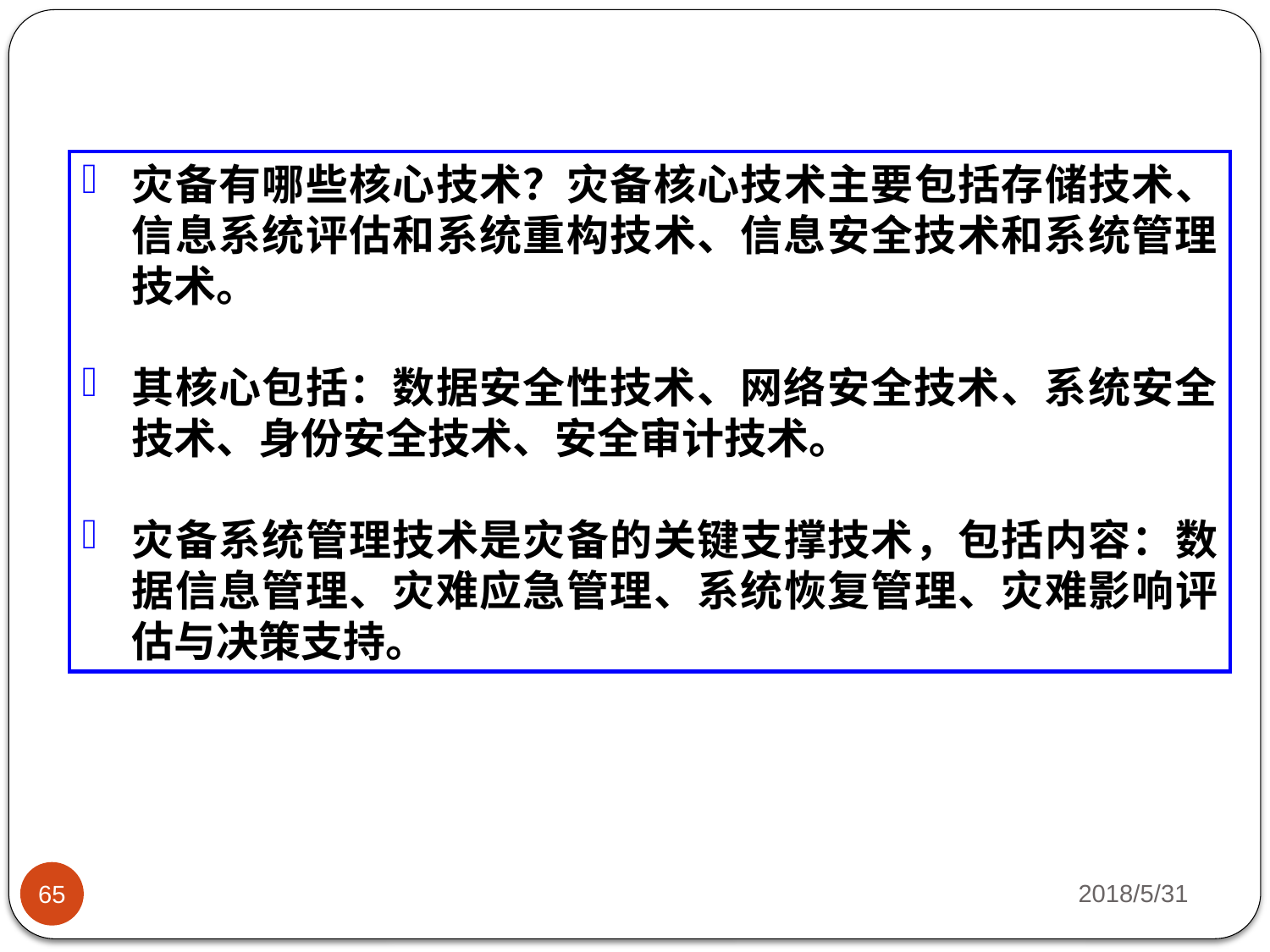

灾备有哪些核心技术？灾备核心技术主要包括存储技术、信息系统评估和系统重构技术、信息安全技术和系统管理技术。

其核心包括：数据安全性技术、网络安全技术、系统安全技术、身份安全技术、安全审计技术。

灾备系统管理技术是灾备的关键支撑技术，包括内容：数据信息管理、灾难应急管理、系统恢复管理、灾难影响评估与决策支持。
2018/5/31
65